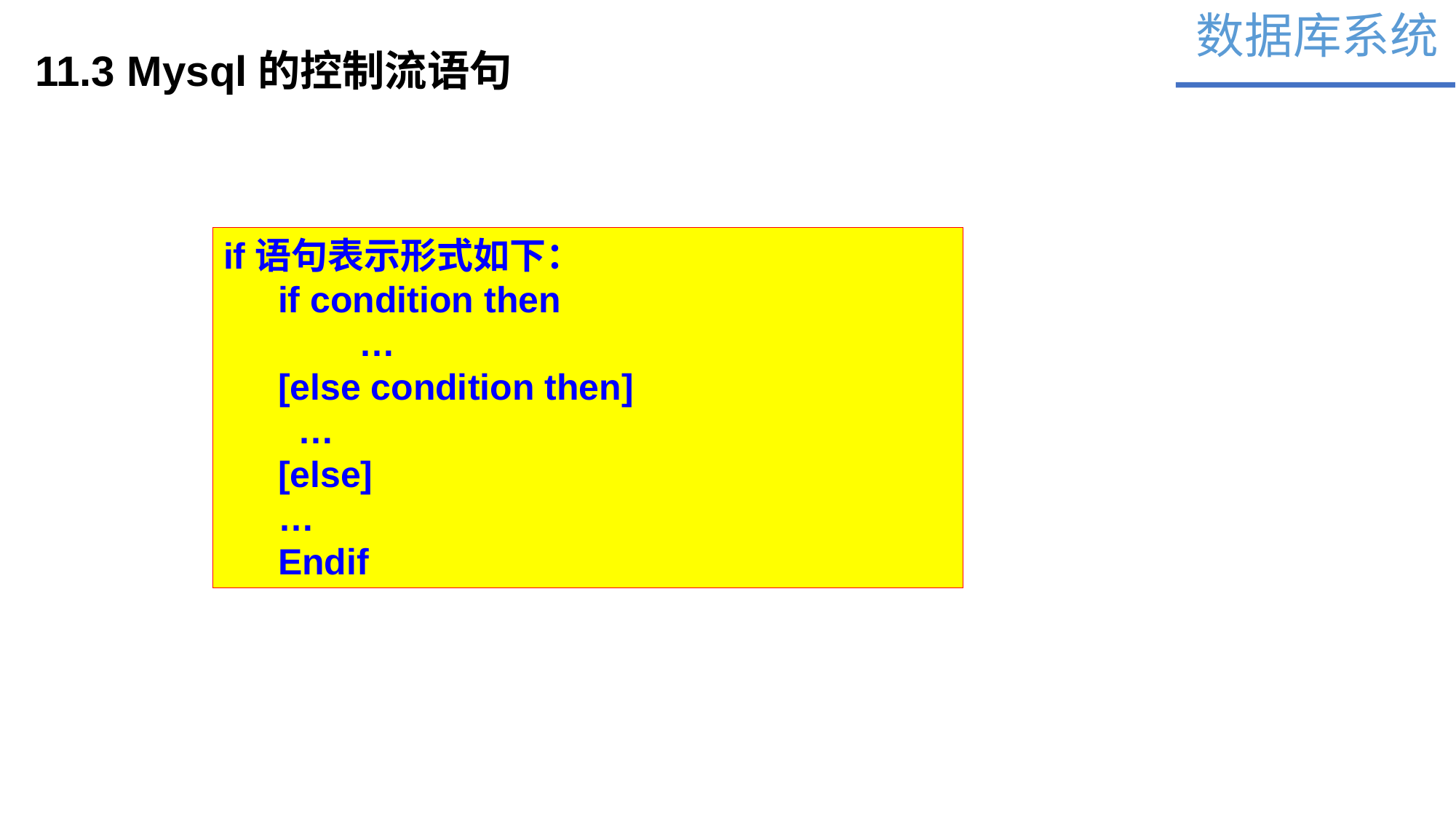

数据库系统
11.3 Mysql的控制流语句

if语句表示形式如下：
if condition then
        …
[else condition then]
  …
[else]
…
Endif